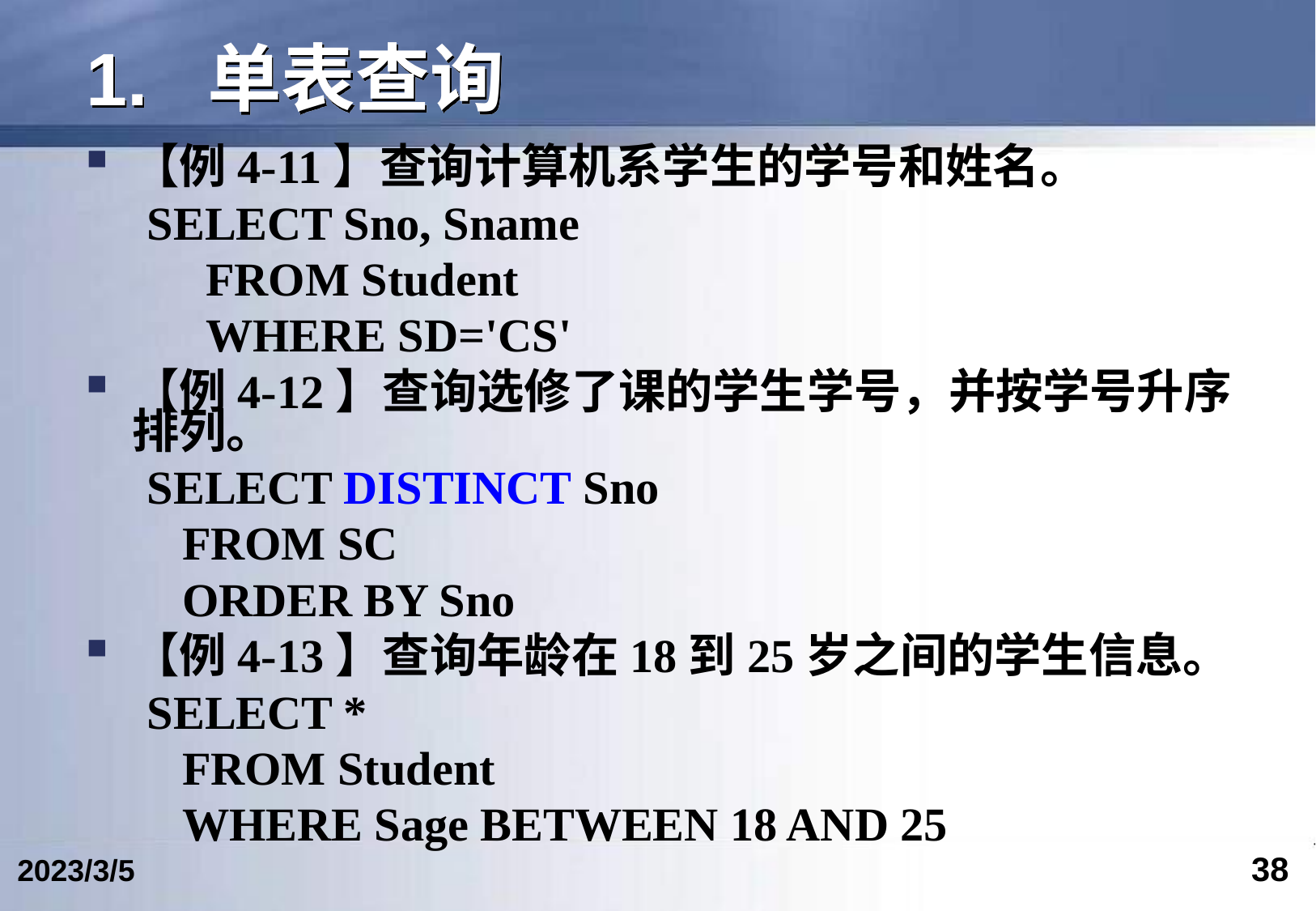

# 1.  单表查询
【例4-11】查询计算机系学生的学号和姓名。
SELECT Sno, Sname
     FROM Student
     WHERE SD='CS'
【例4-12】查询选修了课的学生学号，并按学号升序排列。
SELECT DISTINCT Sno
   FROM SC
   ORDER BY Sno
【例4-13】查询年龄在18到25岁之间的学生信息。
SELECT *
   FROM Student
   WHERE Sage BETWEEN 18 AND 25
38
2023/3/5